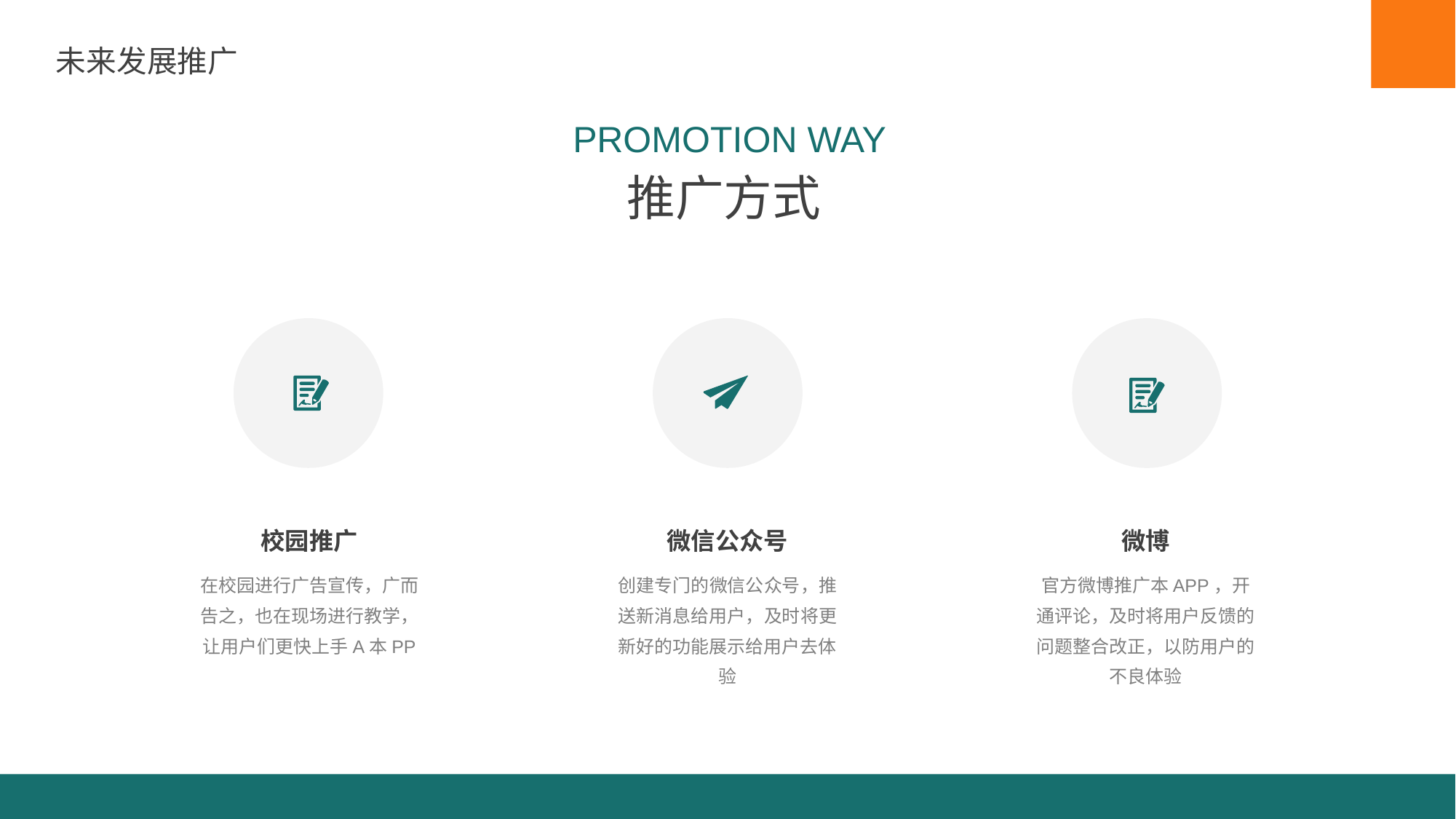

未来发展推广
Promotion way
推广方式

校园推广
微博
微信公众号
在校园进行广告宣传，广而告之，也在现场进行教学，让用户们更快上手A本PP
创建专门的微信公众号，推送新消息给用户，及时将更新好的功能展示给用户去体验
官方微博推广本APP，开通评论，及时将用户反馈的问题整合改正，以防用户的不良体验